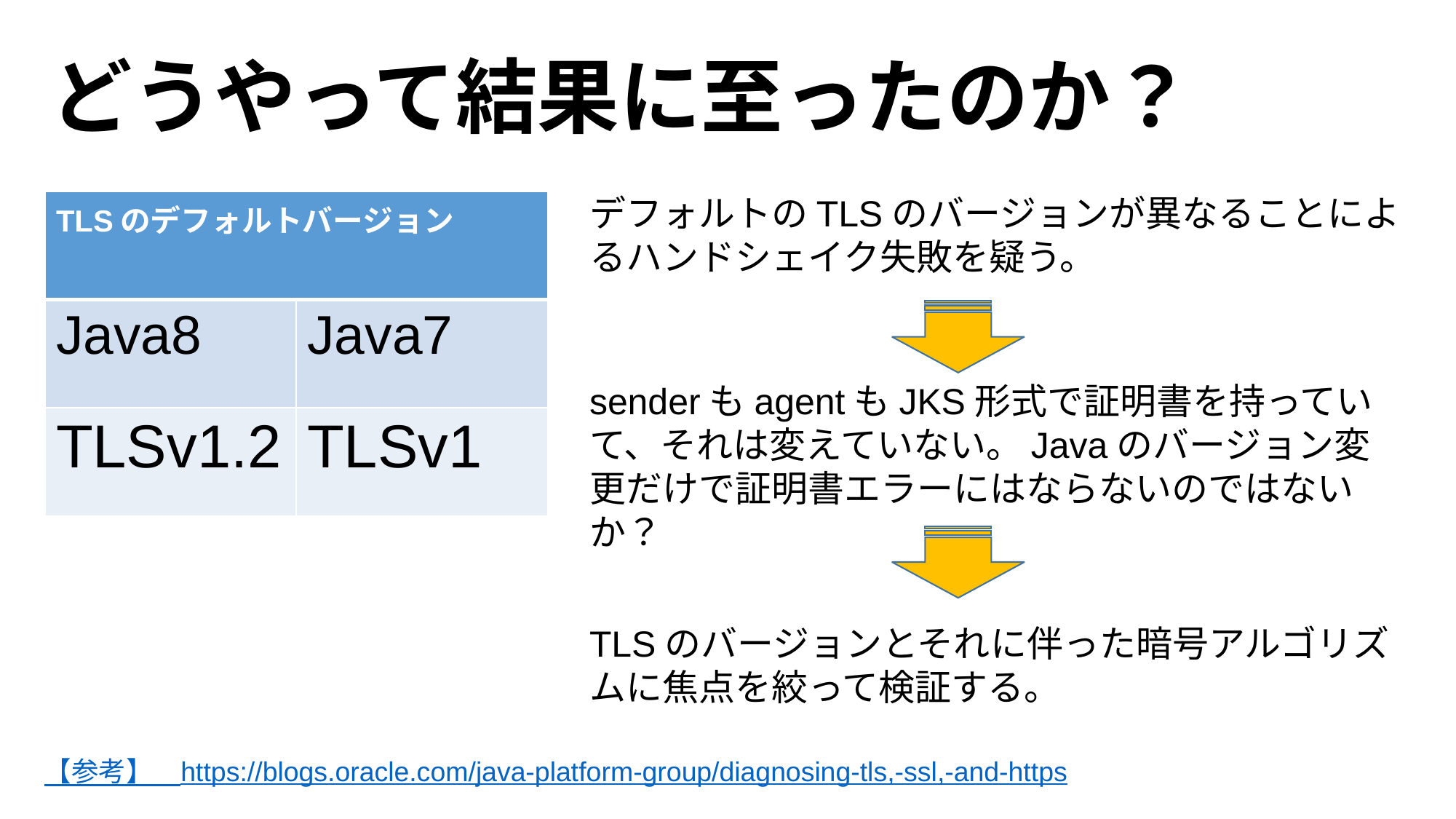

どうやって結果に至ったのか？
デフォルトのTLSのバージョンが異なることによるハンドシェイク失敗を疑う。
| TLSのデフォルトバージョン |  |
| --- | --- |
| Java8 | Java7 |
| TLSv1.2 | TLSv1 |

senderもagentもJKS形式で証明書を持っていて、それは変えていない。Javaのバージョン変更だけで証明書エラーにはならないのではないか？

TLSのバージョンとそれに伴った暗号アルゴリズムに焦点を絞って検証する。
【参考】　https://blogs.oracle.com/java-platform-group/diagnosing-tls,-ssl,-and-https